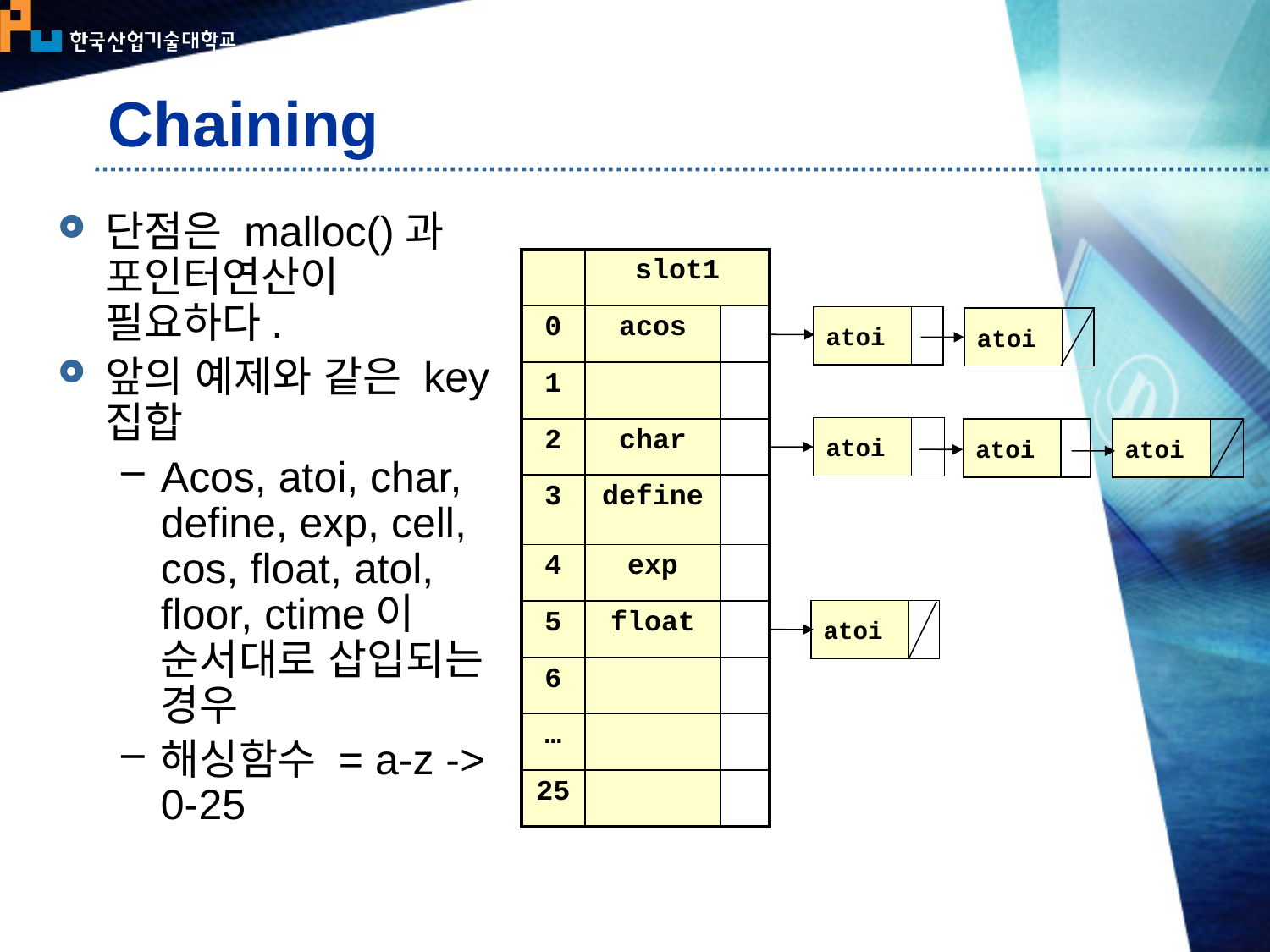

# Chaining
단점은 malloc()과 포인터연산이 필요하다.
앞의 예제와 같은 key 집합
Acos, atoi, char, define, exp, cell, cos, float, atol, floor, ctime이 순서대로 삽입되는 경우
해싱함수 = a-z -> 0-25
|  | slot1 |  |
| --- | --- | --- |
| 0 | acos |  |
| 1 |  |  |
| 2 | char |  |
| 3 | define |  |
| 4 | exp |  |
| 5 | float |  |
| 6 |  |  |
| … |  |  |
| 25 |  |  |
atoi

atoi

atoi

atoi

atoi

atoi